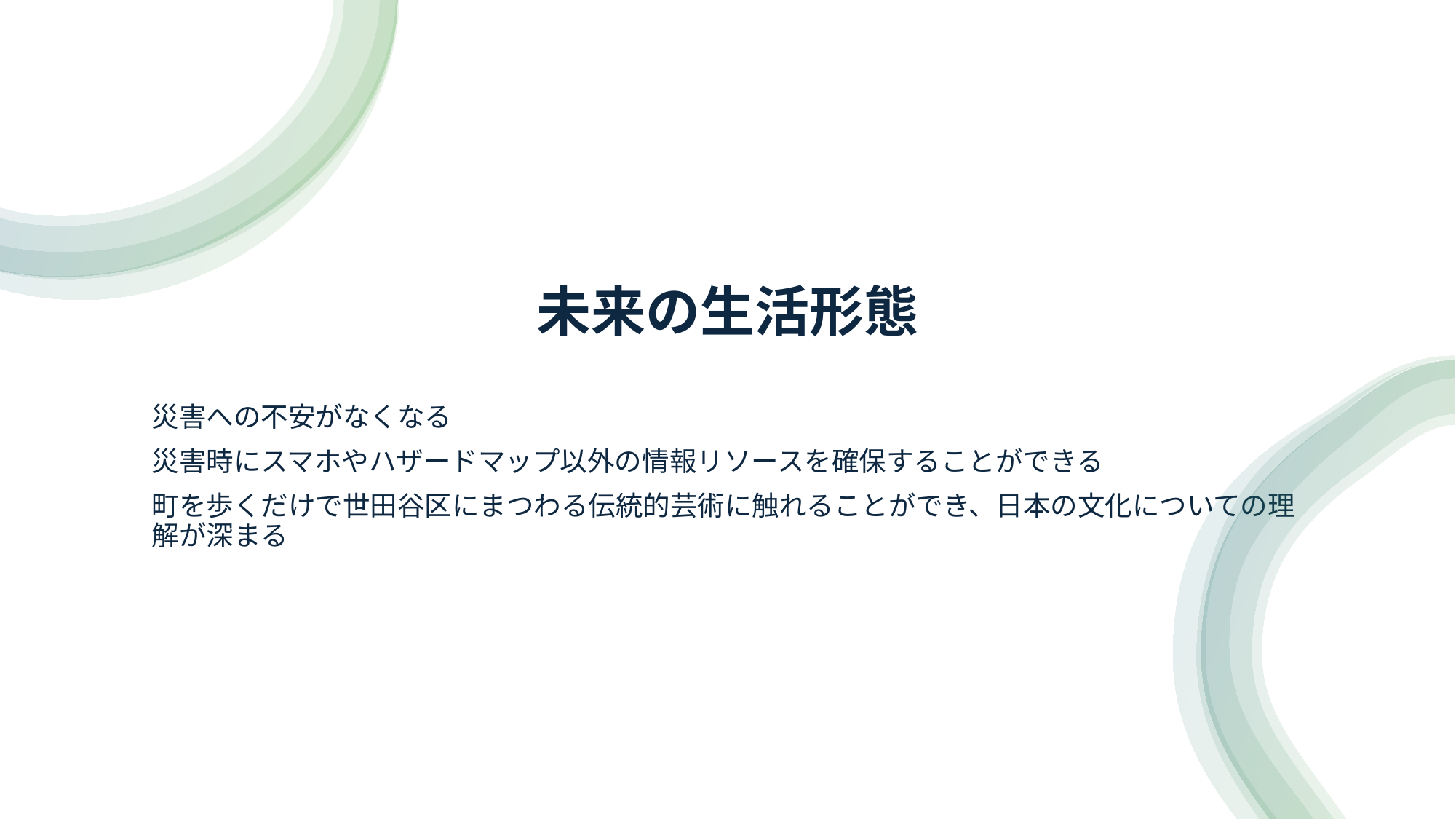

# 未来の生活形態
災害への不安がなくなる
災害時にスマホやハザードマップ以外の情報リソースを確保することができる
町を歩くだけで世田谷区にまつわる伝統的芸術に触れることができ、日本の文化についての理解が深まる